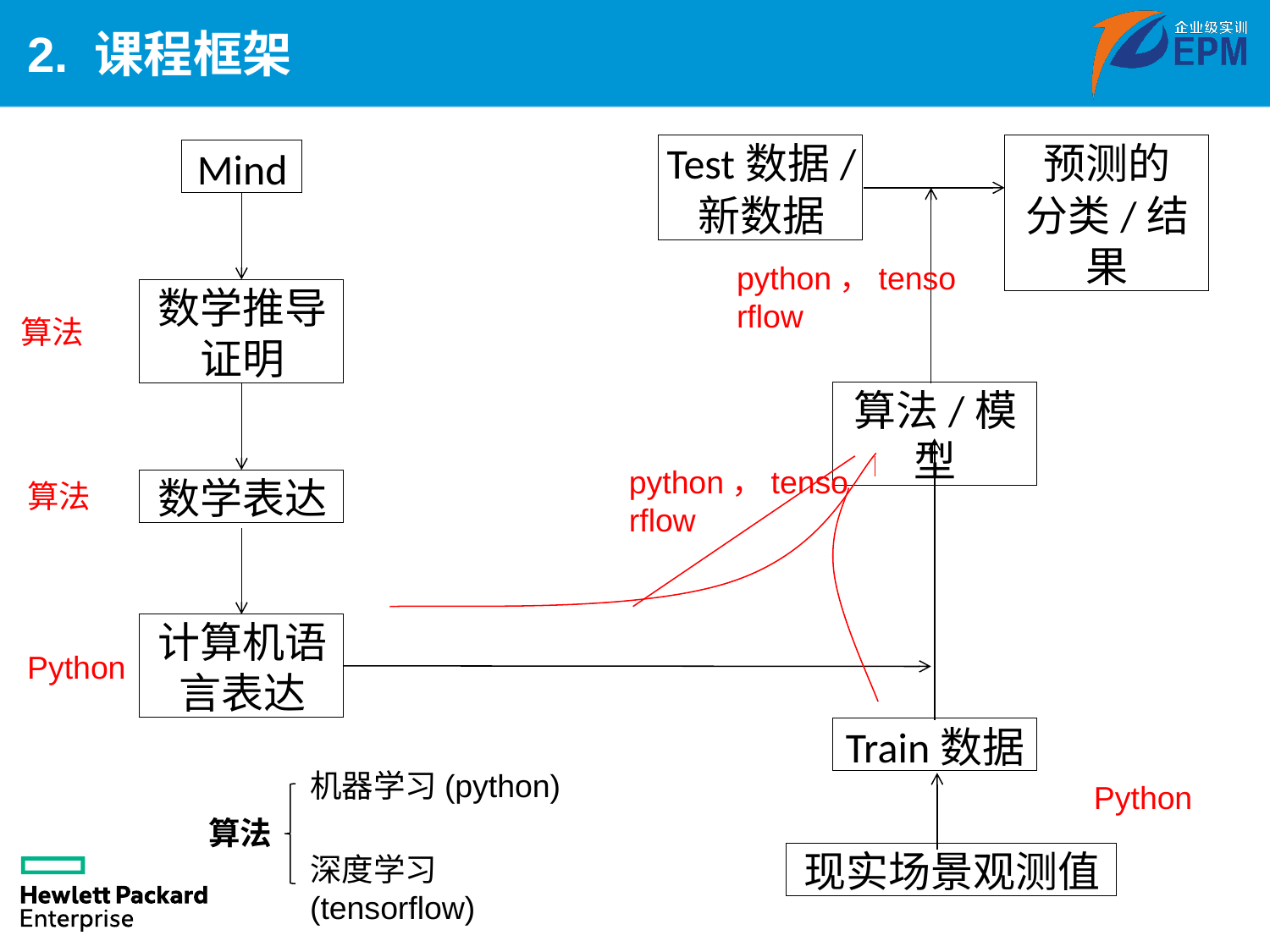

# 2. 课程框架
预测的
分类/结果
Test数据/
新数据
Mind
python，tensorflow
数学推导证明
算法
算法/模型

python，tensorflow
算法
数学表达

计算机语言表达
Python
Train数据
机器学习(python)
Python

算法
深度学习(tensorflow)
现实场景观测值